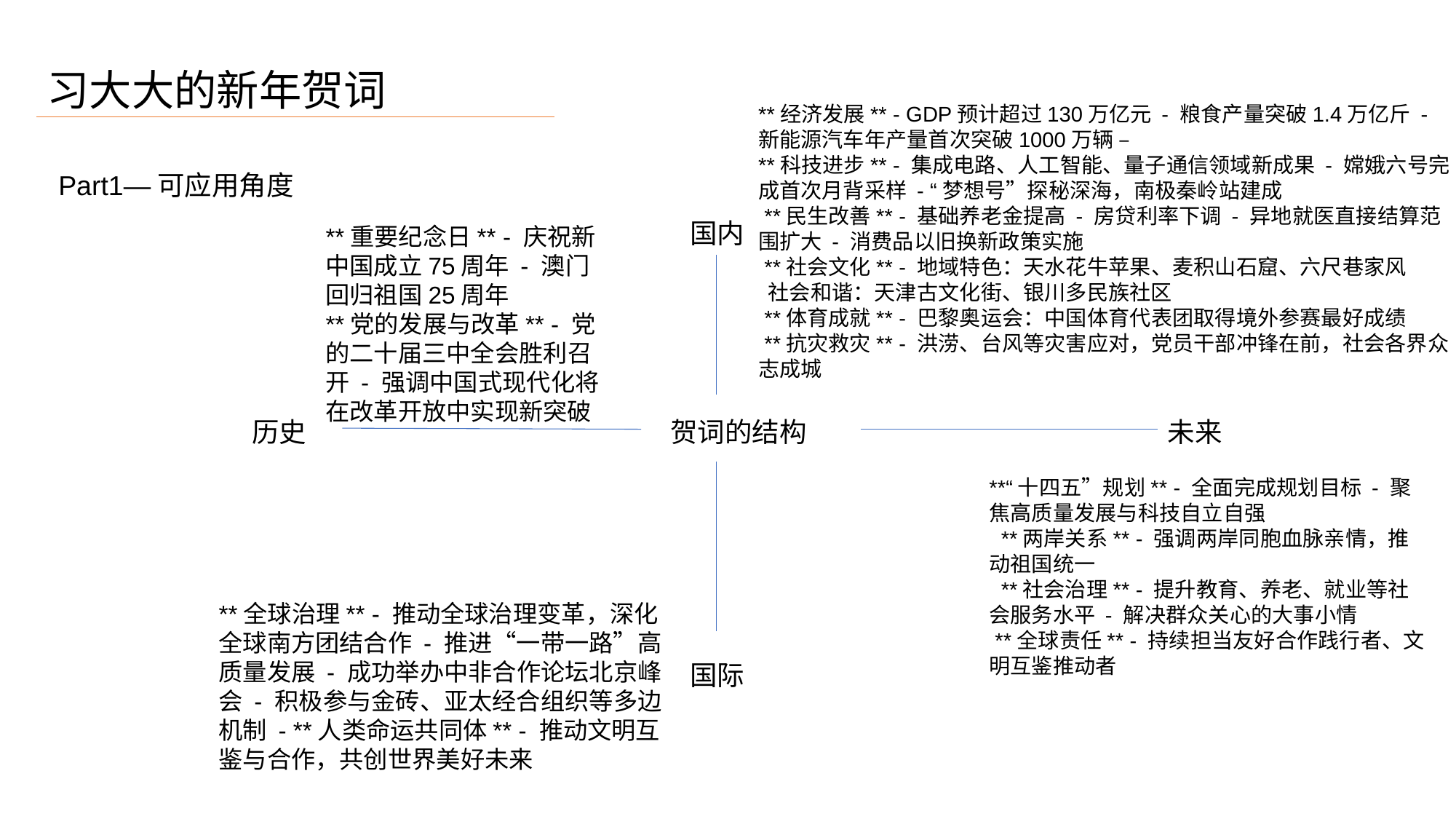

习大大的新年贺词
**经济发展** - GDP预计超过130万亿元 - 粮食产量突破1.4万亿斤 - 新能源汽车年产量首次突破1000万辆 –
**科技进步** - 集成电路、人工智能、量子通信领域新成果 - 嫦娥六号完成首次月背采样 - “梦想号”探秘深海，南极秦岭站建成
 **民生改善** - 基础养老金提高 - 房贷利率下调 - 异地就医直接结算范围扩大 - 消费品以旧换新政策实施
 **社会文化** - 地域特色：天水花牛苹果、麦积山石窟、六尺巷家风
 社会和谐：天津古文化街、银川多民族社区
 **体育成就** - 巴黎奥运会：中国体育代表团取得境外参赛最好成绩
 **抗灾救灾** - 洪涝、台风等灾害应对，党员干部冲锋在前，社会各界众志成城
Part1—可应用角度
国内
**重要纪念日** - 庆祝新中国成立75周年 - 澳门回归祖国25周年
**党的发展与改革** - 党的二十届三中全会胜利召开 - 强调中国式现代化将在改革开放中实现新突破
历史
贺词的结构
未来
**“十四五”规划** - 全面完成规划目标 - 聚焦高质量发展与科技自立自强
  **两岸关系** - 强调两岸同胞血脉亲情，推动祖国统一
  **社会治理** - 提升教育、养老、就业等社会服务水平 - 解决群众关心的大事小情
 **全球责任** - 持续担当友好合作践行者、文明互鉴推动者
**全球治理** - 推动全球治理变革，深化全球南方团结合作 - 推进“一带一路”高质量发展 - 成功举办中非合作论坛北京峰会 - 积极参与金砖、亚太经合组织等多边机制 - **人类命运共同体** - 推动文明互鉴与合作，共创世界美好未来
国际